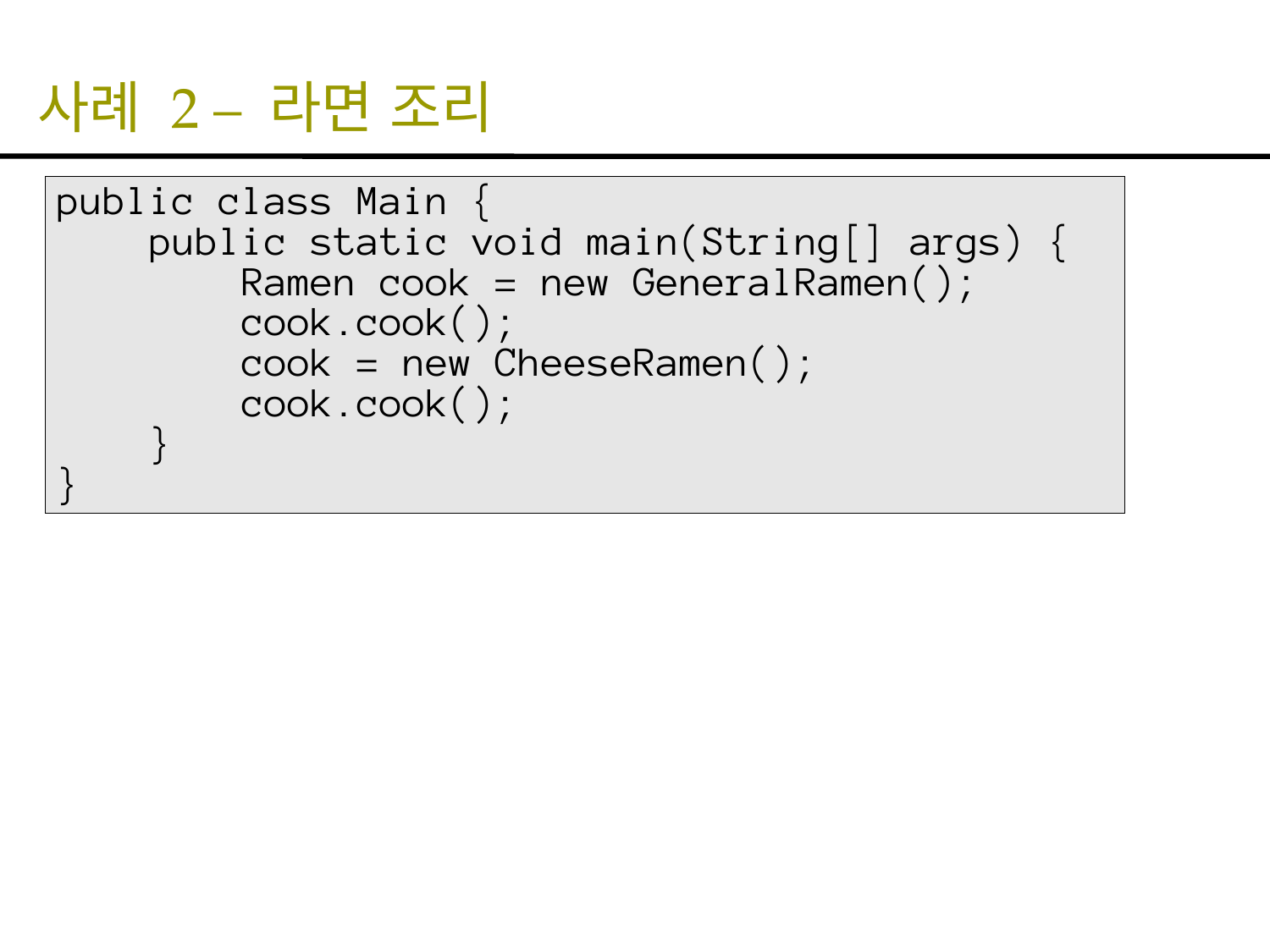

# 사례 2 – 라면 조리

public class Main {
    public static void main(String[] args) {
        Ramen cook = new GeneralRamen();
        cook.cook();
        cook = new CheeseRamen();
        cook.cook();
    }
}